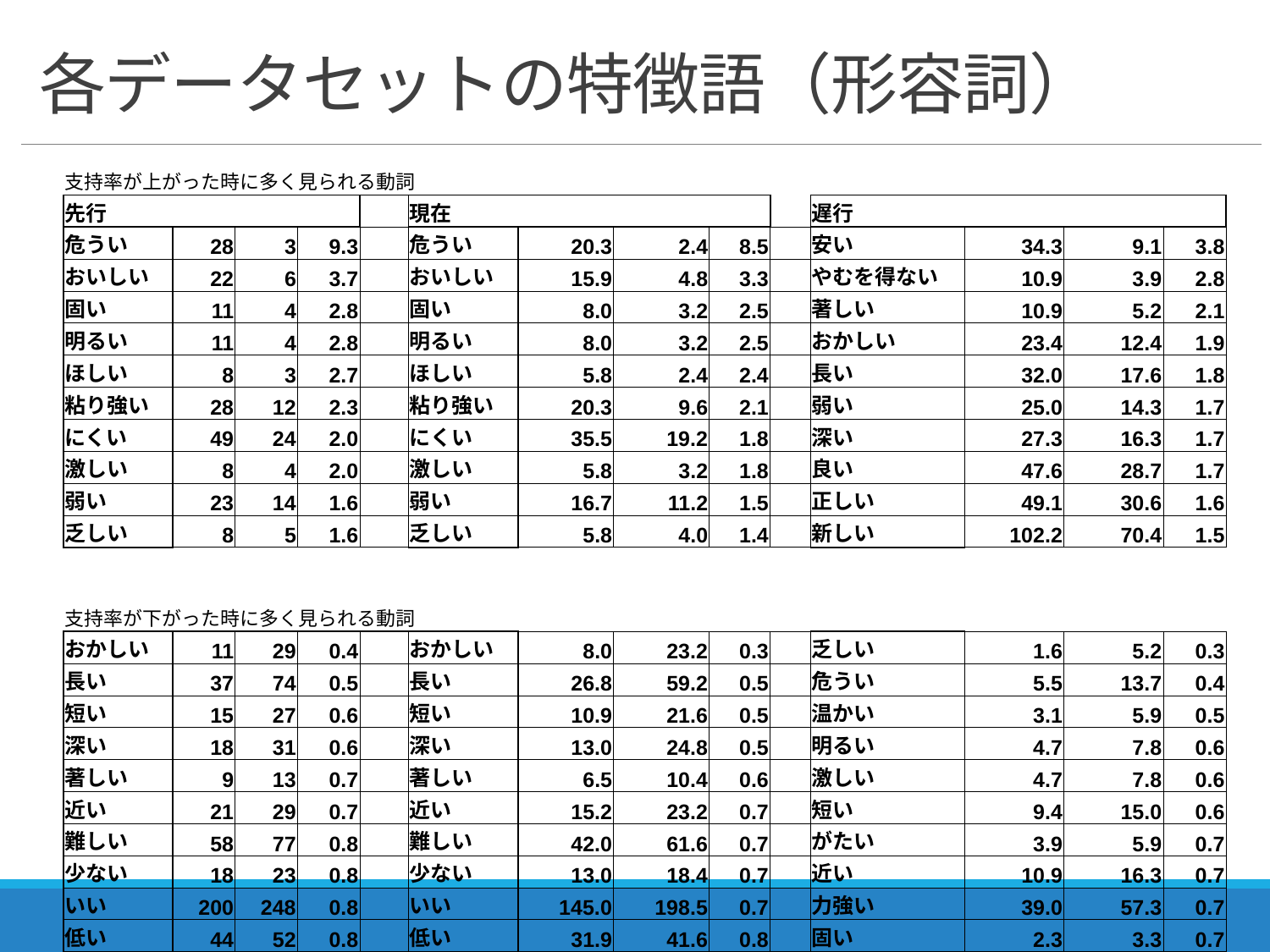

# 各データセットの特徴語（形容詞）
| 支持率が上がった時に多く見られる動詞 |  |  |  |  |  |  |  |  |  |  |  |  |  |
| --- | --- | --- | --- | --- | --- | --- | --- | --- | --- | --- | --- | --- | --- |
| 先行 |  |  |  |  | 現在 |  |  |  |  | 遅行 |  |  |  |
| 危うい | 28 | 3 | 9.3 |  | 危うい | 20.3 | 2.4 | 8.5 |  | 安い | 34.3 | 9.1 | 3.8 |
| おいしい | 22 | 6 | 3.7 |  | おいしい | 15.9 | 4.8 | 3.3 |  | やむを得ない | 10.9 | 3.9 | 2.8 |
| 固い | 11 | 4 | 2.8 |  | 固い | 8.0 | 3.2 | 2.5 |  | 著しい | 10.9 | 5.2 | 2.1 |
| 明るい | 11 | 4 | 2.8 |  | 明るい | 8.0 | 3.2 | 2.5 |  | おかしい | 23.4 | 12.4 | 1.9 |
| ほしい | 8 | 3 | 2.7 |  | ほしい | 5.8 | 2.4 | 2.4 |  | 長い | 32.0 | 17.6 | 1.8 |
| 粘り強い | 28 | 12 | 2.3 |  | 粘り強い | 20.3 | 9.6 | 2.1 |  | 弱い | 25.0 | 14.3 | 1.7 |
| にくい | 49 | 24 | 2.0 |  | にくい | 35.5 | 19.2 | 1.8 |  | 深い | 27.3 | 16.3 | 1.7 |
| 激しい | 8 | 4 | 2.0 |  | 激しい | 5.8 | 3.2 | 1.8 |  | 良い | 47.6 | 28.7 | 1.7 |
| 弱い | 23 | 14 | 1.6 |  | 弱い | 16.7 | 11.2 | 1.5 |  | 正しい | 49.1 | 30.6 | 1.6 |
| 乏しい | 8 | 5 | 1.6 |  | 乏しい | 5.8 | 4.0 | 1.4 |  | 新しい | 102.2 | 70.4 | 1.5 |
|  |  |  |  |  |  |  |  |  |  |  |  |  |  |
|  |  |  |  |  |  |  |  |  |  |  |  |  |  |
| 支持率が下がった時に多く見られる動詞 |  |  |  |  |  |  |  |  |  |  |  |  |  |
| おかしい | 11 | 29 | 0.4 |  | おかしい | 8.0 | 23.2 | 0.3 |  | 乏しい | 1.6 | 5.2 | 0.3 |
| 長い | 37 | 74 | 0.5 |  | 長い | 26.8 | 59.2 | 0.5 |  | 危うい | 5.5 | 13.7 | 0.4 |
| 短い | 15 | 27 | 0.6 |  | 短い | 10.9 | 21.6 | 0.5 |  | 温かい | 3.1 | 5.9 | 0.5 |
| 深い | 18 | 31 | 0.6 |  | 深い | 13.0 | 24.8 | 0.5 |  | 明るい | 4.7 | 7.8 | 0.6 |
| 著しい | 9 | 13 | 0.7 |  | 著しい | 6.5 | 10.4 | 0.6 |  | 激しい | 4.7 | 7.8 | 0.6 |
| 近い | 21 | 29 | 0.7 |  | 近い | 15.2 | 23.2 | 0.7 |  | 短い | 9.4 | 15.0 | 0.6 |
| 難しい | 58 | 77 | 0.8 |  | 難しい | 42.0 | 61.6 | 0.7 |  | がたい | 3.9 | 5.9 | 0.7 |
| 少ない | 18 | 23 | 0.8 |  | 少ない | 13.0 | 18.4 | 0.7 |  | 近い | 10.9 | 16.3 | 0.7 |
| いい | 200 | 248 | 0.8 |  | いい | 145.0 | 198.5 | 0.7 |  | 力強い | 39.0 | 57.3 | 0.7 |
| 低い | 44 | 52 | 0.8 |  | 低い | 31.9 | 41.6 | 0.8 |  | 固い | 2.3 | 3.3 | 0.7 |